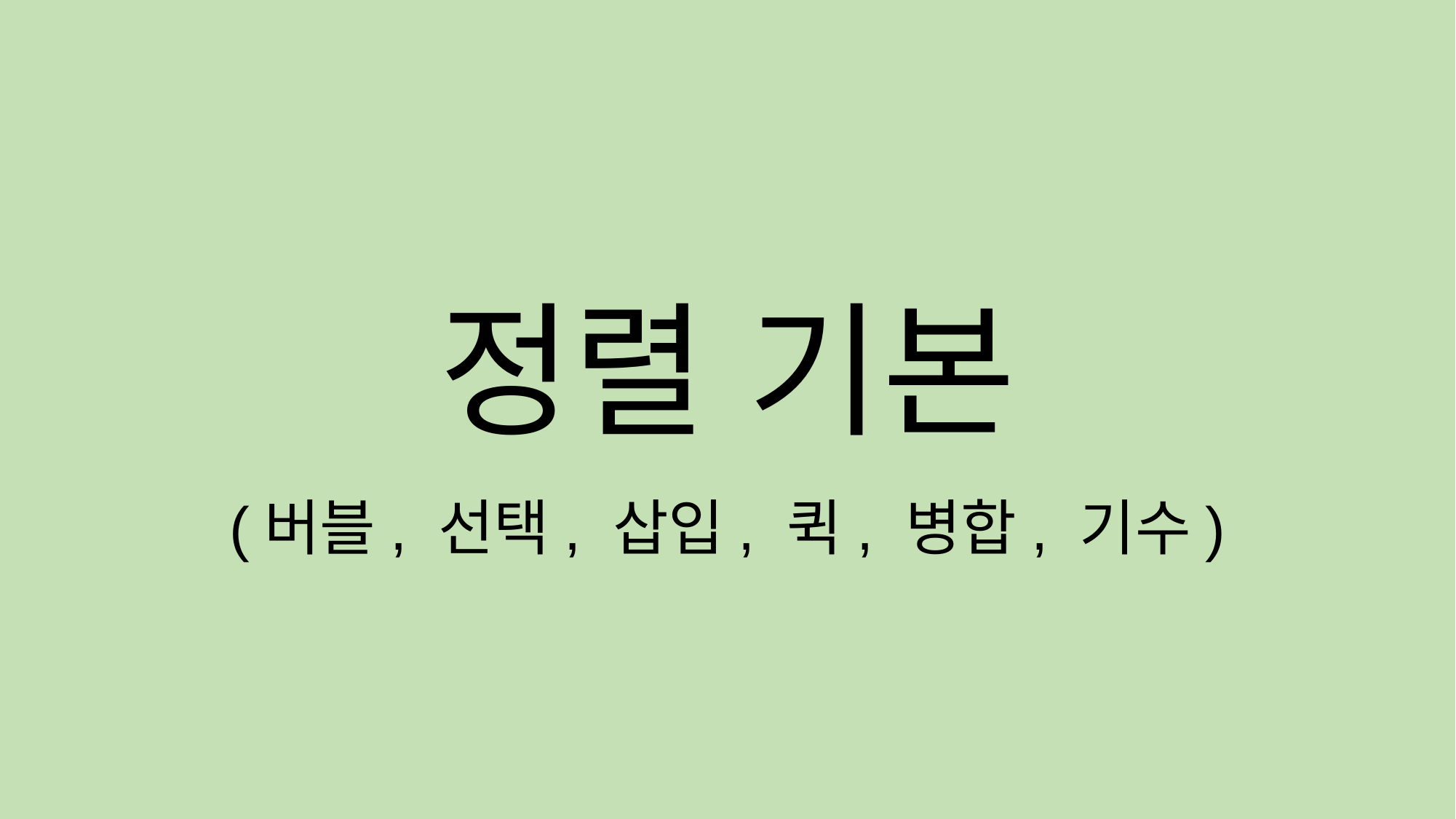

정렬 기본
(버블, 선택, 삽입, 퀵, 병합, 기수)